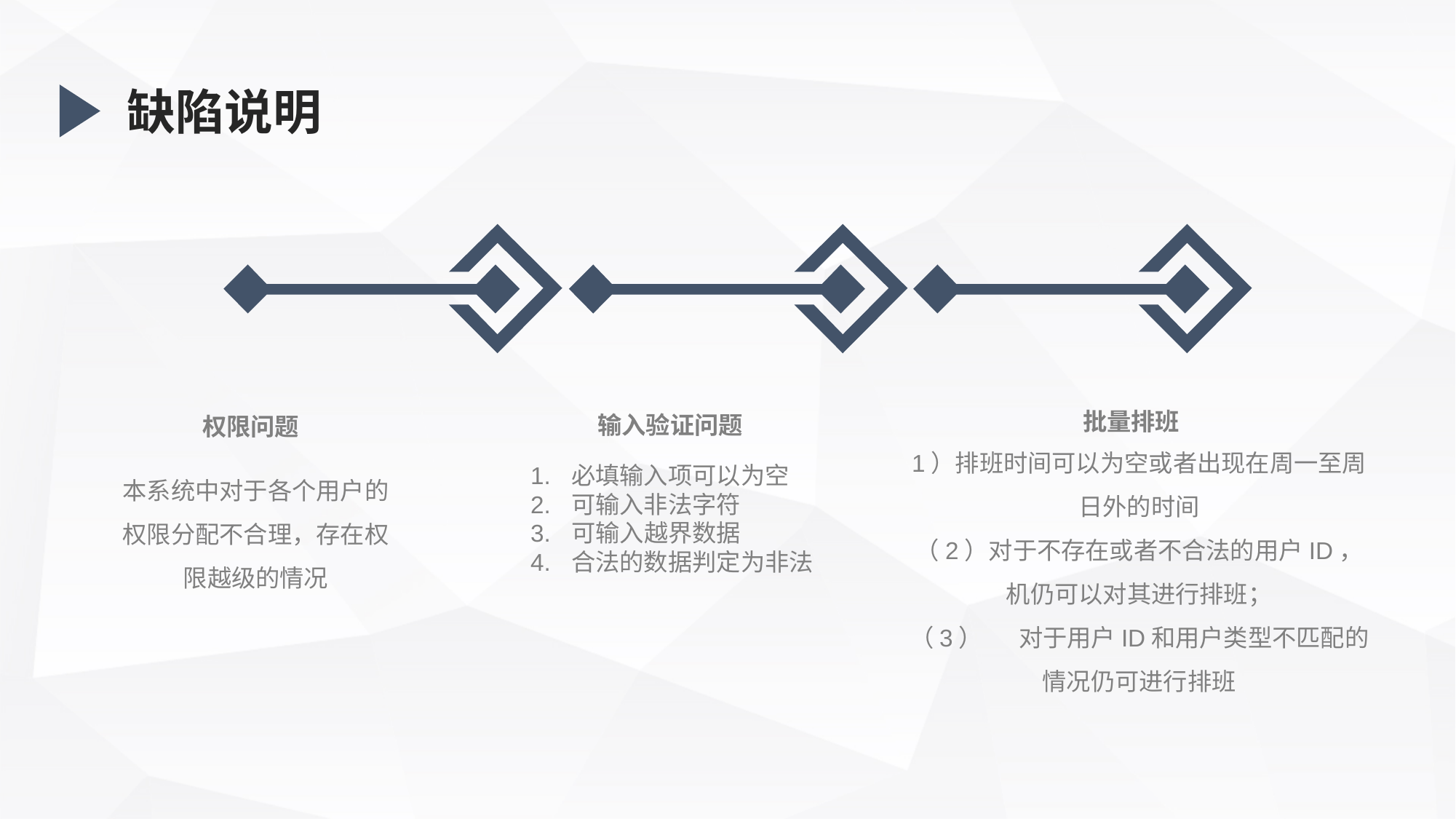

缺陷说明

批量排班
1）排班时间可以为空或者出现在周一至周日外的时间
（2）对于不存在或者不合法的用户ID，机仍可以对其进行排班；
（3）	对于用户ID和用户类型不匹配的情况仍可进行排班
输入验证问题
必填输入项可以为空
可输入非法字符
可输入越界数据
合法的数据判定为非法
权限问题
本系统中对于各个用户的权限分配不合理，存在权限越级的情况